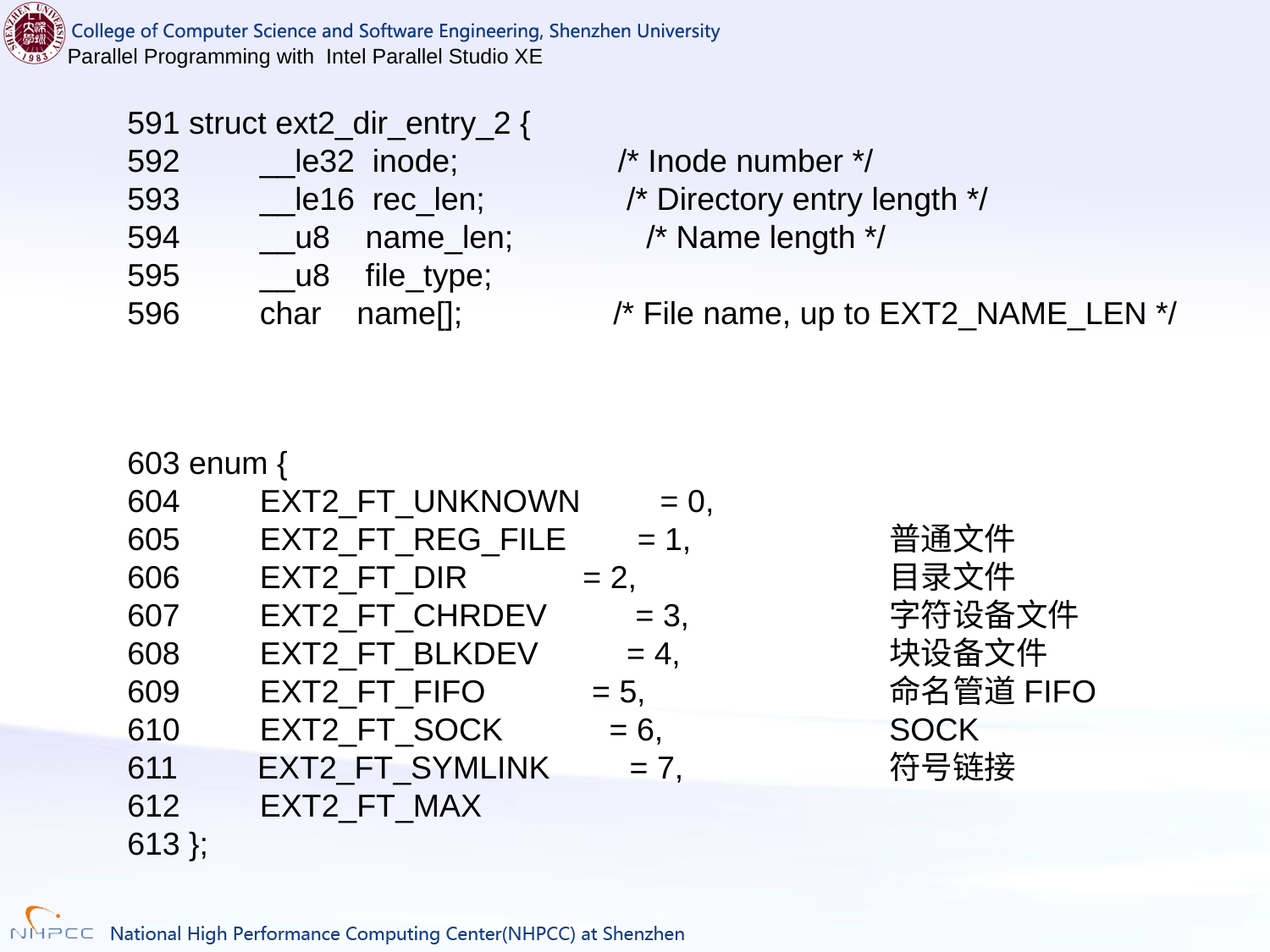

591 struct ext2_dir_entry_2 {
592         __le32  inode;                  /* Inode number */
593         __le16  rec_len;                /* Directory entry length */
594         __u8    name_len;               /* Name length */
595         __u8    file_type;
596         char    name[];                 /* File name, up to EXT2_NAME_LEN */
603 enum {
604         EXT2_FT_UNKNOWN         = 0,
605         EXT2_FT_REG_FILE        = 1,		普通文件
606         EXT2_FT_DIR             = 2,		目录文件
607         EXT2_FT_CHRDEV          = 3,		字符设备文件
608         EXT2_FT_BLKDEV          = 4,		块设备文件
609         EXT2_FT_FIFO            = 5,		命名管道FIFO
610         EXT2_FT_SOCK            = 6,		SOCK
611         EXT2_FT_SYMLINK         = 7,		符号链接
612         EXT2_FT_MAX
613 };